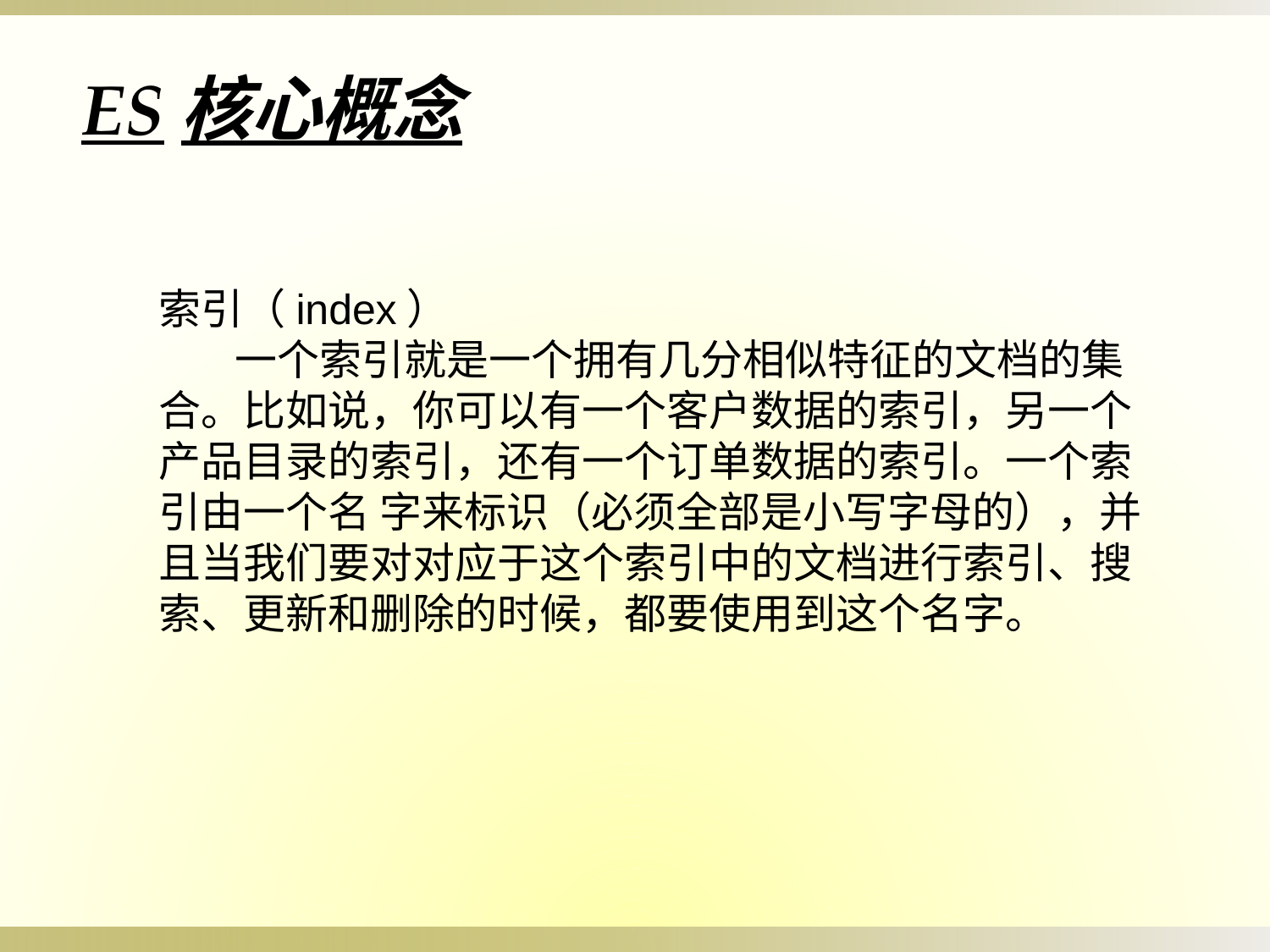

ES核心概念
索引（index）
        一个索引就是一个拥有几分相似特征的文档的集合。比如说，你可以有一个客户数据的索引，另一个产品目录的索引，还有一个订单数据的索引。一个索引由一个名 字来标识（必须全部是小写字母的），并且当我们要对对应于这个索引中的文档进行索引、搜索、更新和删除的时候，都要使用到这个名字。